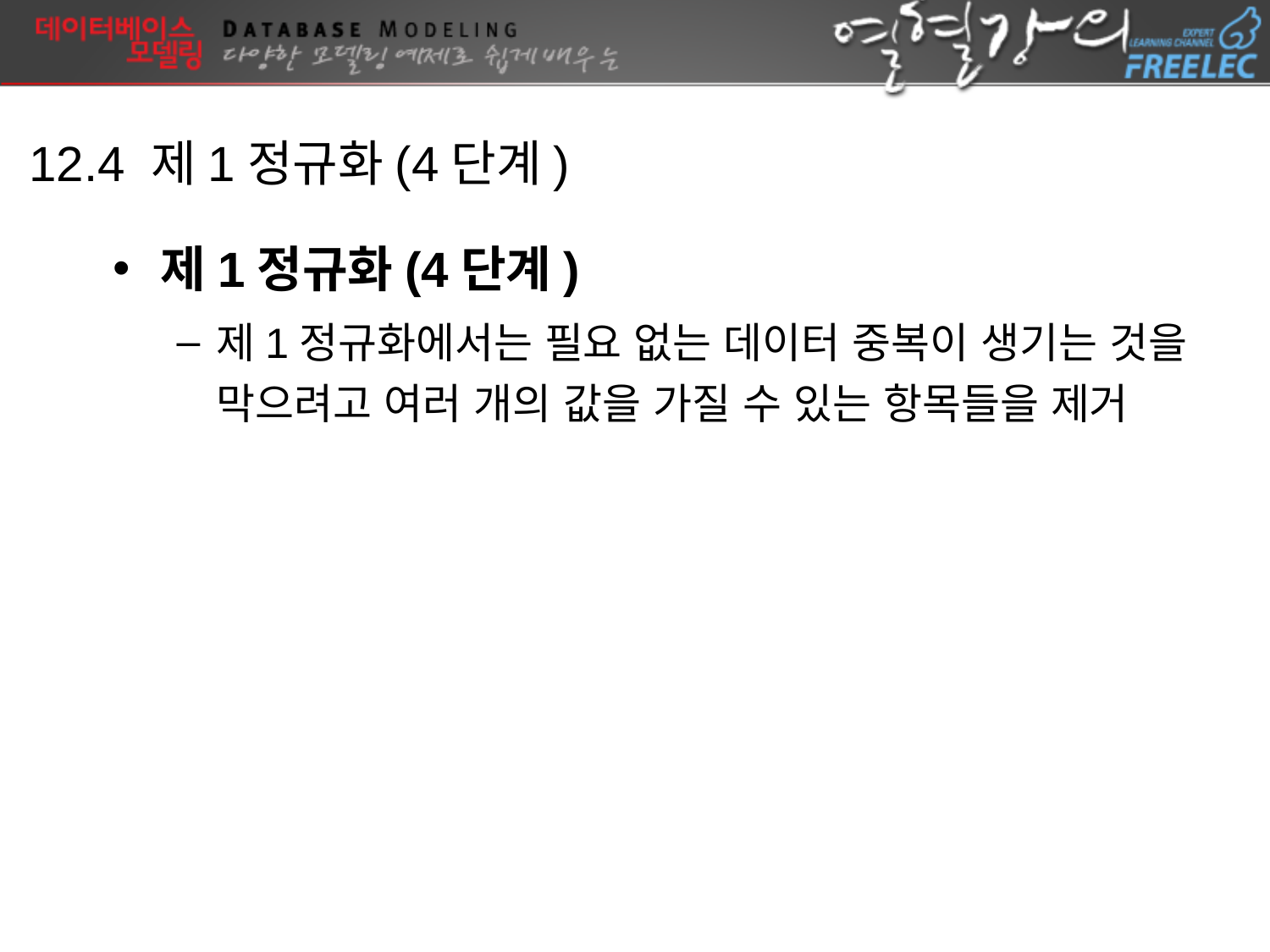

12.4 제1정규화(4단계)
제1정규화(4단계)
제1정규화에서는 필요 없는 데이터 중복이 생기는 것을 막으려고 여러 개의 값을 가질 수 있는 항목들을 제거